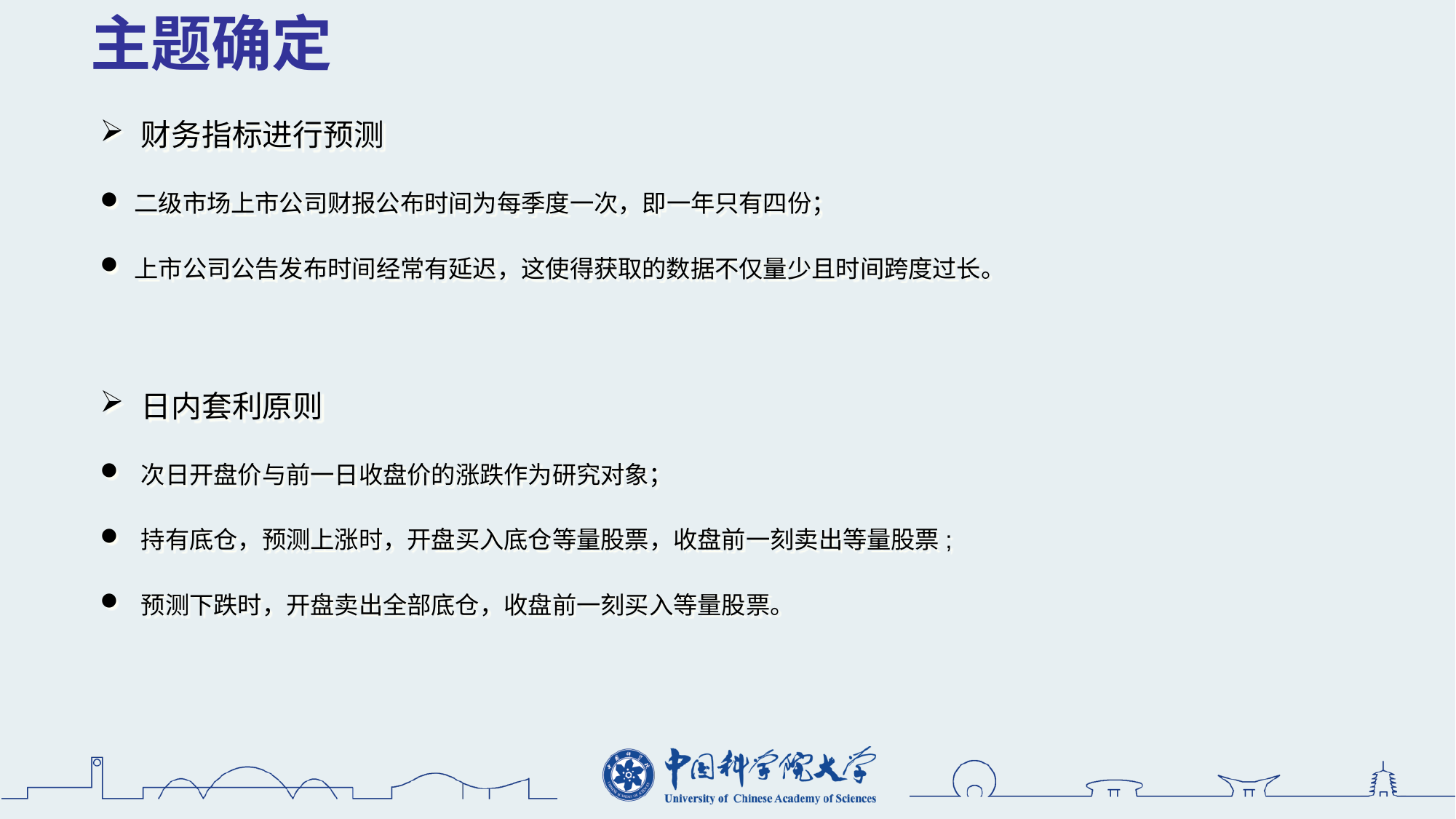

主题确定
财务指标进行预测
二级市场上市公司财报公布时间为每季度一次，即一年只有四份；
上市公司公告发布时间经常有延迟，这使得获取的数据不仅量少且时间跨度过长。

日内套利原则
次日开盘价与前一日收盘价的涨跌作为研究对象；
持有底仓，预测上涨时，开盘买入底仓等量股票，收盘前一刻卖出等量股票;
预测下跌时，开盘卖出全部底仓，收盘前一刻买入等量股票。